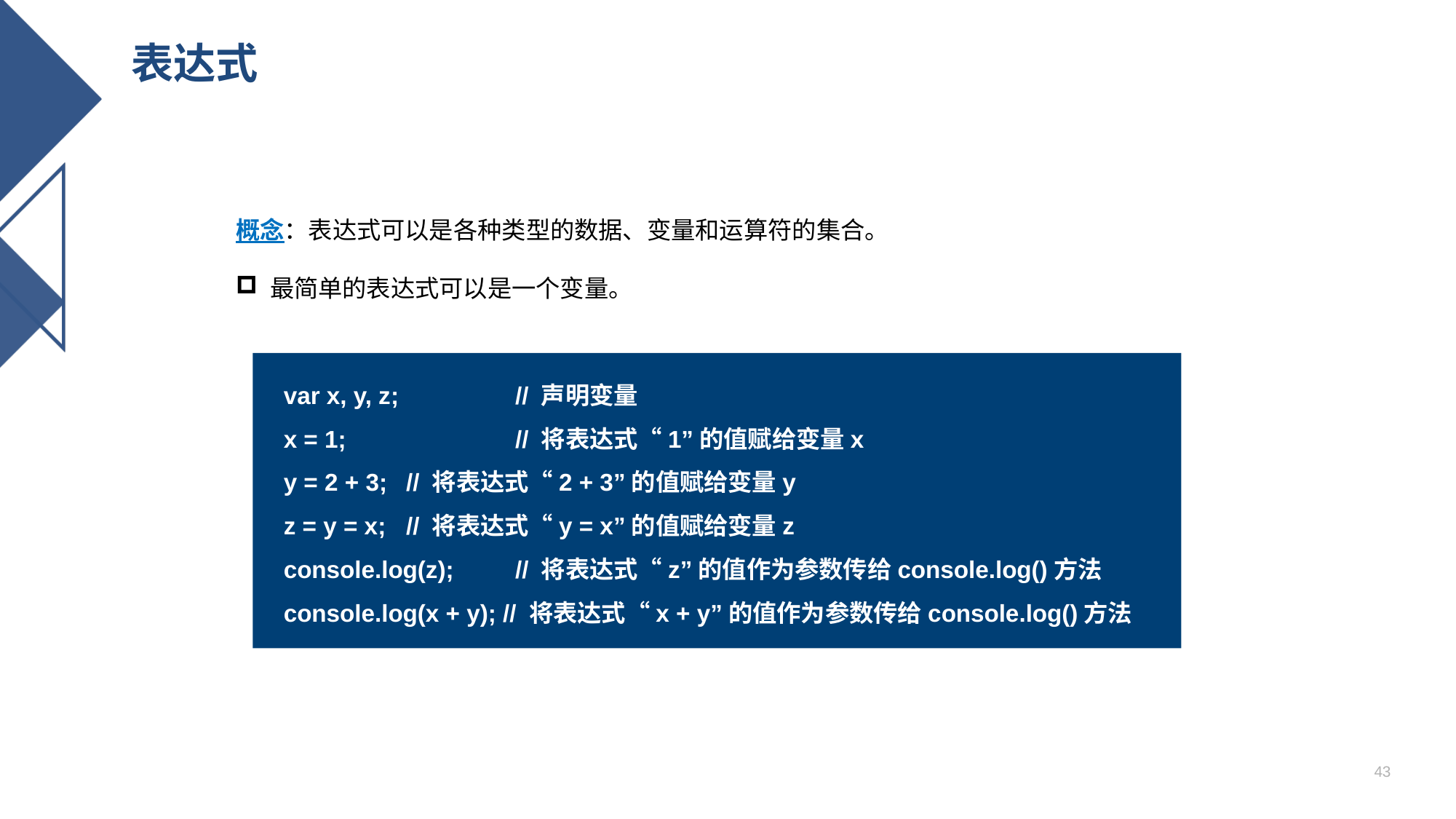

# 表达式
概念：表达式可以是各种类型的数据、变量和运算符的集合。
最简单的表达式可以是一个变量。

var x, y, z;        	  // 声明变量
x = 1;		  // 将表达式“1”的值赋给变量x
y = 2 + 3;	  // 将表达式“2 + 3”的值赋给变量y
z = y = x;	  // 将表达式“y = x”的值赋给变量z
console.log(z);	  // 将表达式“z”的值作为参数传给console.log()方法
console.log(x + y); // 将表达式“x + y”的值作为参数传给console.log()方法
43